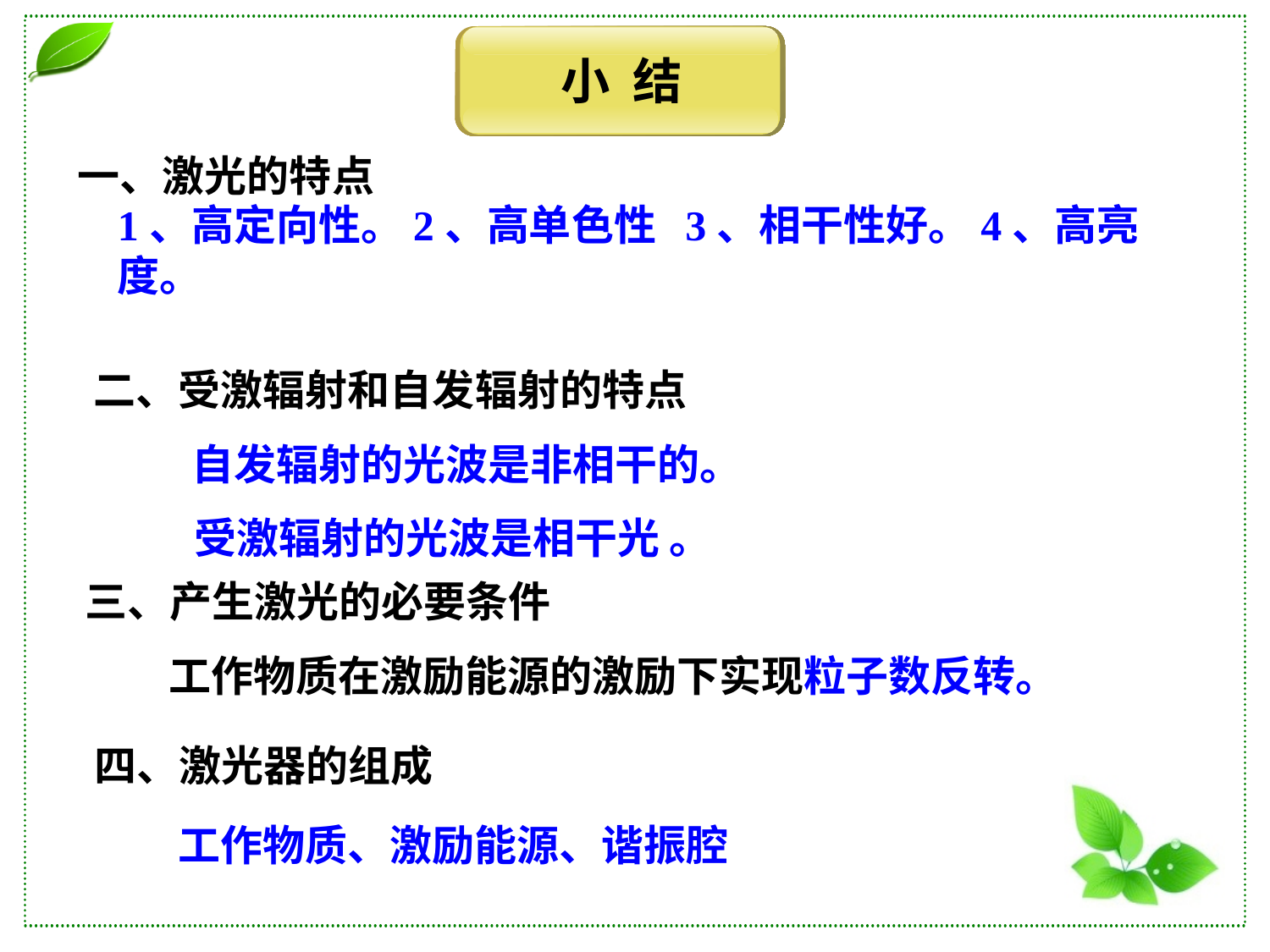

小  结
一、激光的特点
1、高定向性。2、高单色性  3、相干性好。4、高亮度。
二、受激辐射和自发辐射的特点
自发辐射的光波是非相干的。
受激辐射的光波是相干光 。
三、产生激光的必要条件
工作物质在激励能源的激励下实现粒子数反转。
四、激光器的组成
工作物质、激励能源、谐振腔